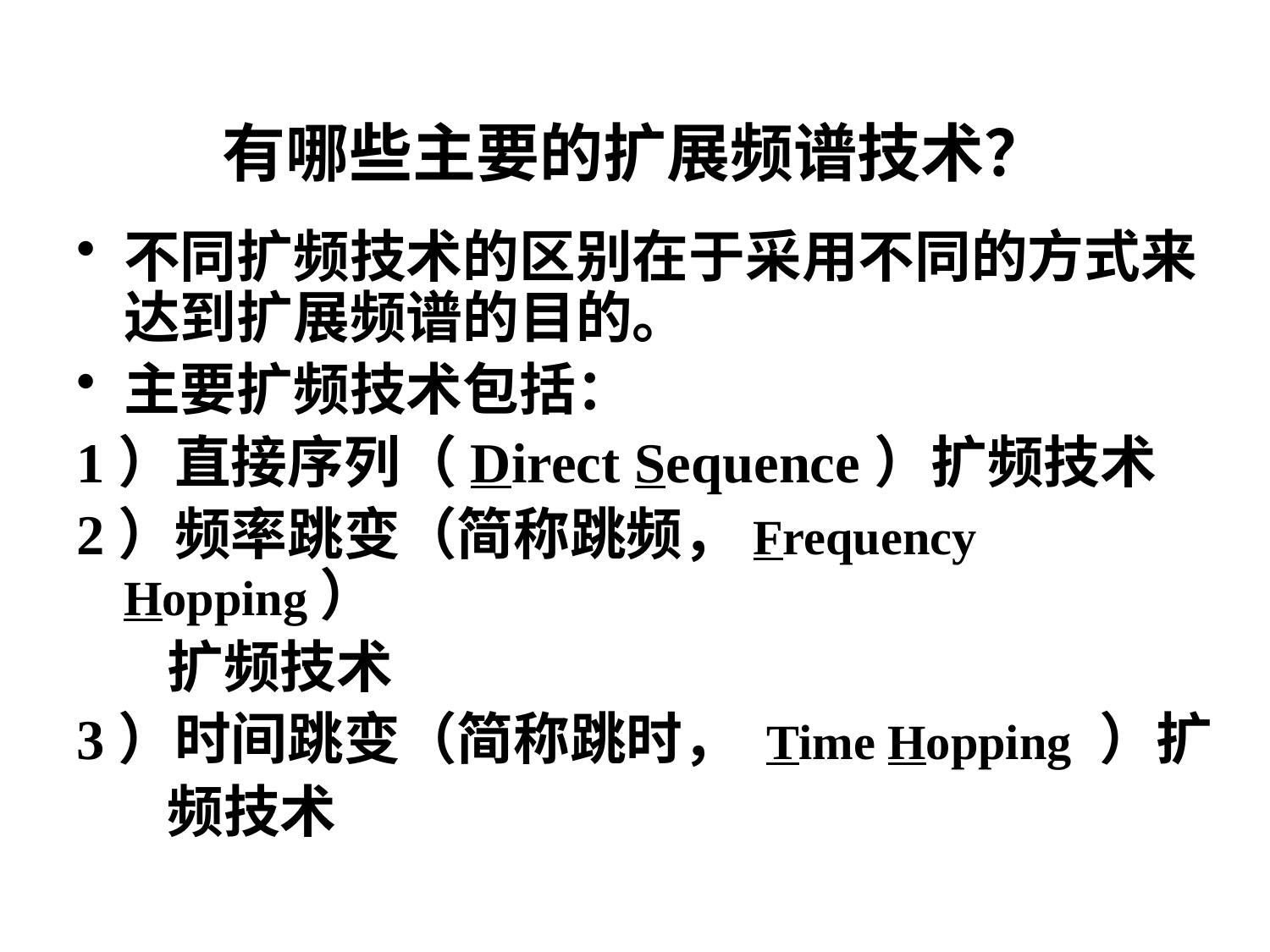

# 有哪些主要的扩展频谱技术？
不同扩频技术的区别在于采用不同的方式来达到扩展频谱的目的。
主要扩频技术包括：
1）直接序列（Direct Sequence）扩频技术
2）频率跳变（简称跳频，Frequency Hopping）
      扩频技术
3）时间跳变（简称跳时， Time Hopping ）扩
      频技术